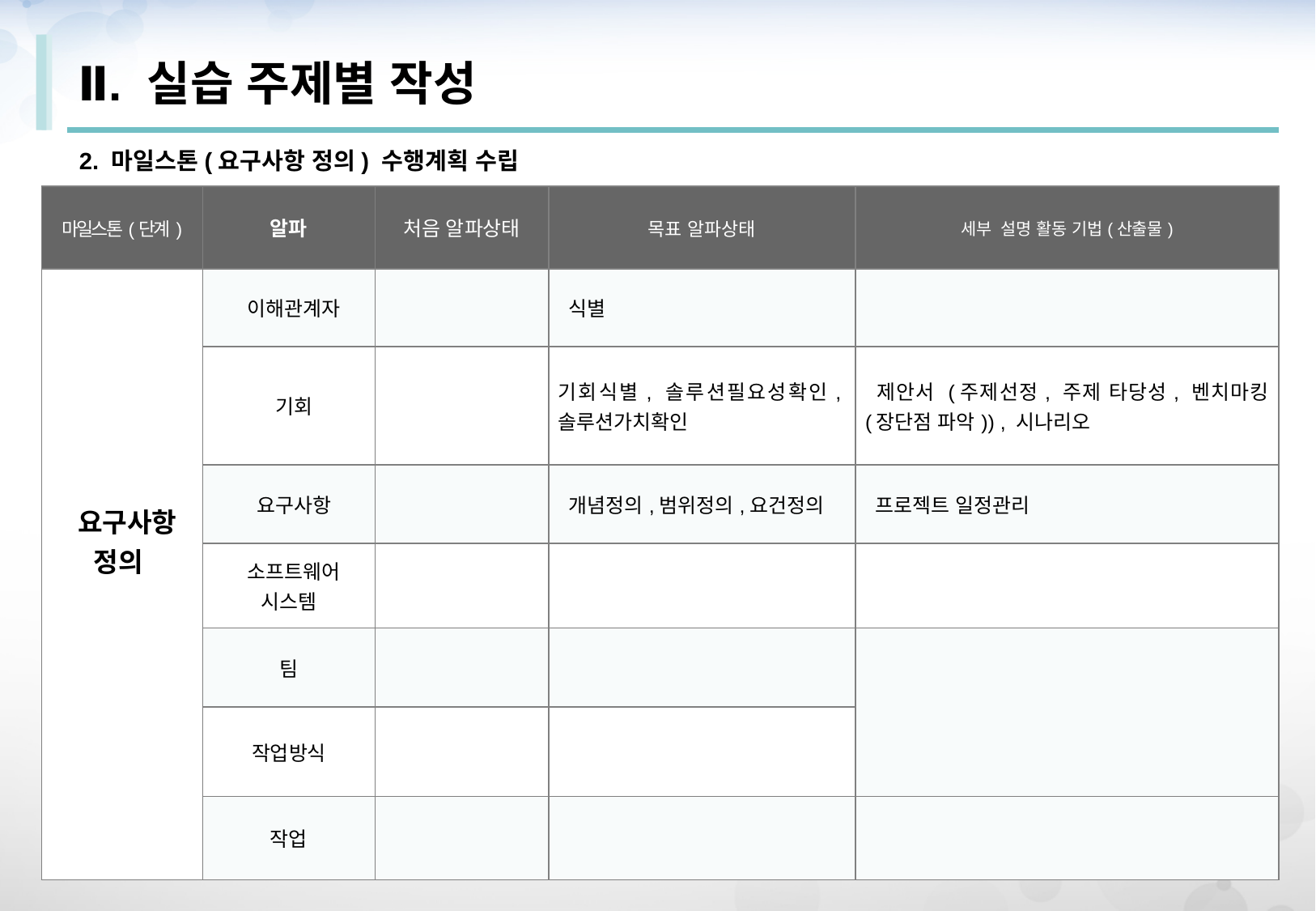

Ⅱ. 실습 주제별 작성
2. 마일스톤(요구사항 정의) 수행계획 수립
| 마일스톤(단계) | 알파 | 처음 알파상태 | 목표 알파상태 | 세부 설명 활동 기법(산출물) |
| --- | --- | --- | --- | --- |
| 요구사항 정의 | 이해관계자 |  | 식별 |  |
|  | 기회 |  | 기회식별, 솔루션필요성확인,솔루션가치확인 | 제안서 (주제선정, 주제 타당성, 벤치마킹 (장단점 파악)) , 시나리오 |
|  | 요구사항 |  | 개념정의,범위정의,요건정의 | 프로젝트 일정관리 |
|  | 소프트웨어 시스템 |  |  |  |
|  | 팀 |  |  |  |
|  | 작업방식 |  |  |  |
|  | 작업 |  |  |  |